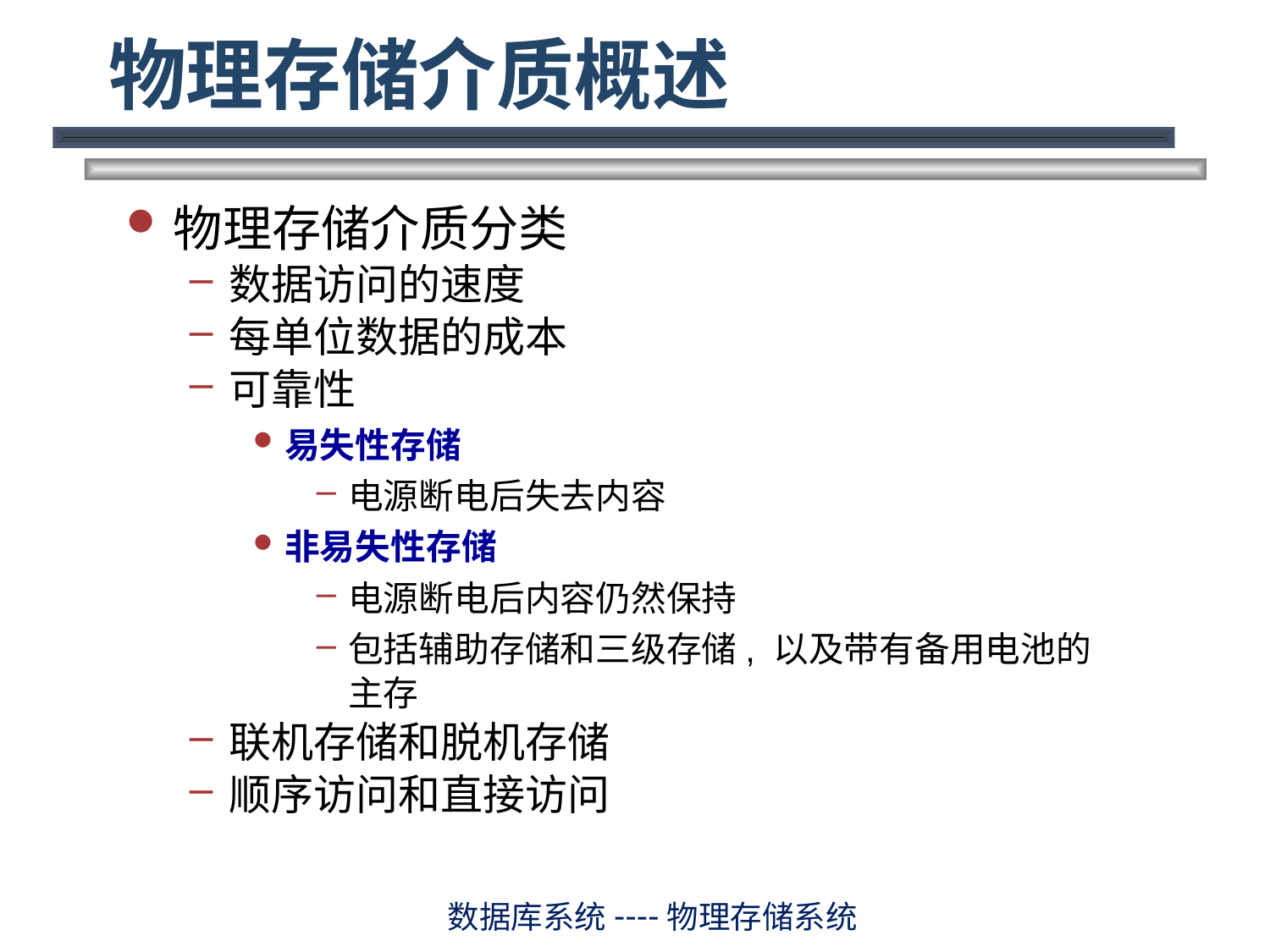

# 物理存储介质概述
物理存储介质分类
数据访问的速度
每单位数据的成本
可靠性
易失性存储
电源断电后失去内容
非易失性存储
电源断电后内容仍然保持
包括辅助存储和三级存储, 以及带有备用电池的主存
联机存储和脱机存储
顺序访问和直接访问

数据库系统----物理存储系统